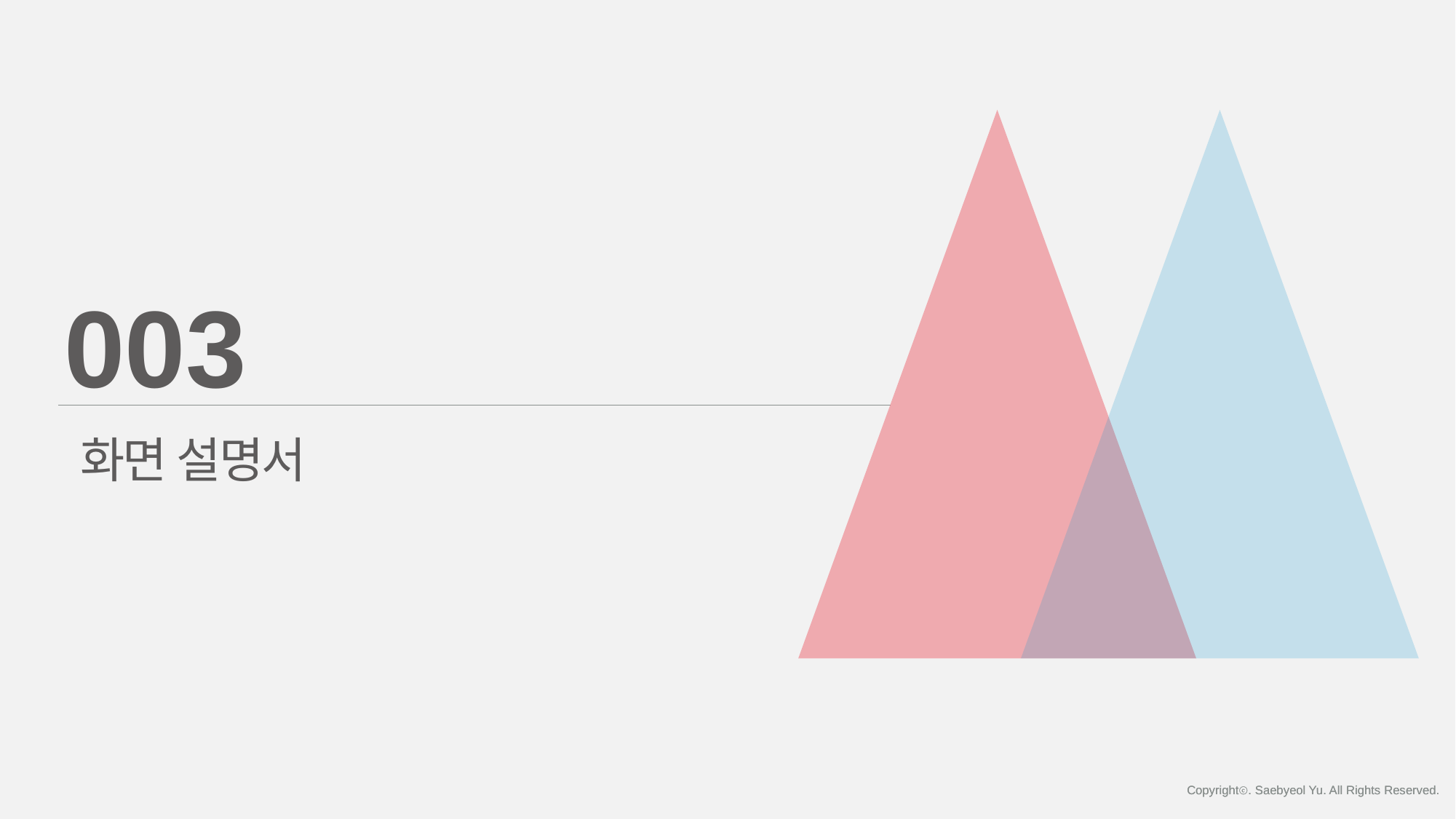

003

화면 설명서
Copyrightⓒ. Saebyeol Yu. All Rights Reserved.